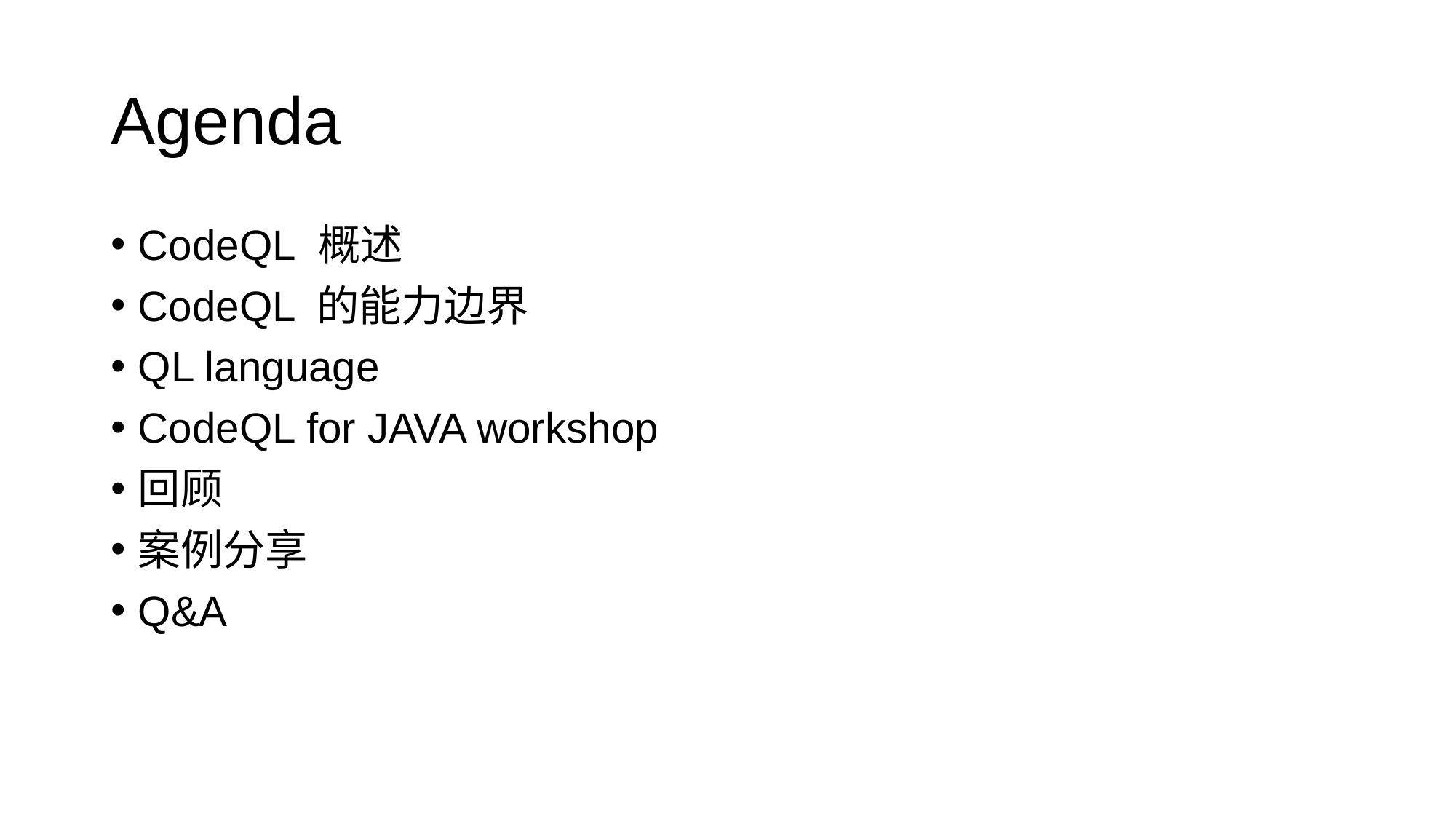

# Agenda
CodeQL 概述
CodeQL 的能力边界
QL language
CodeQL for JAVA workshop
回顾
案例分享
Q&A